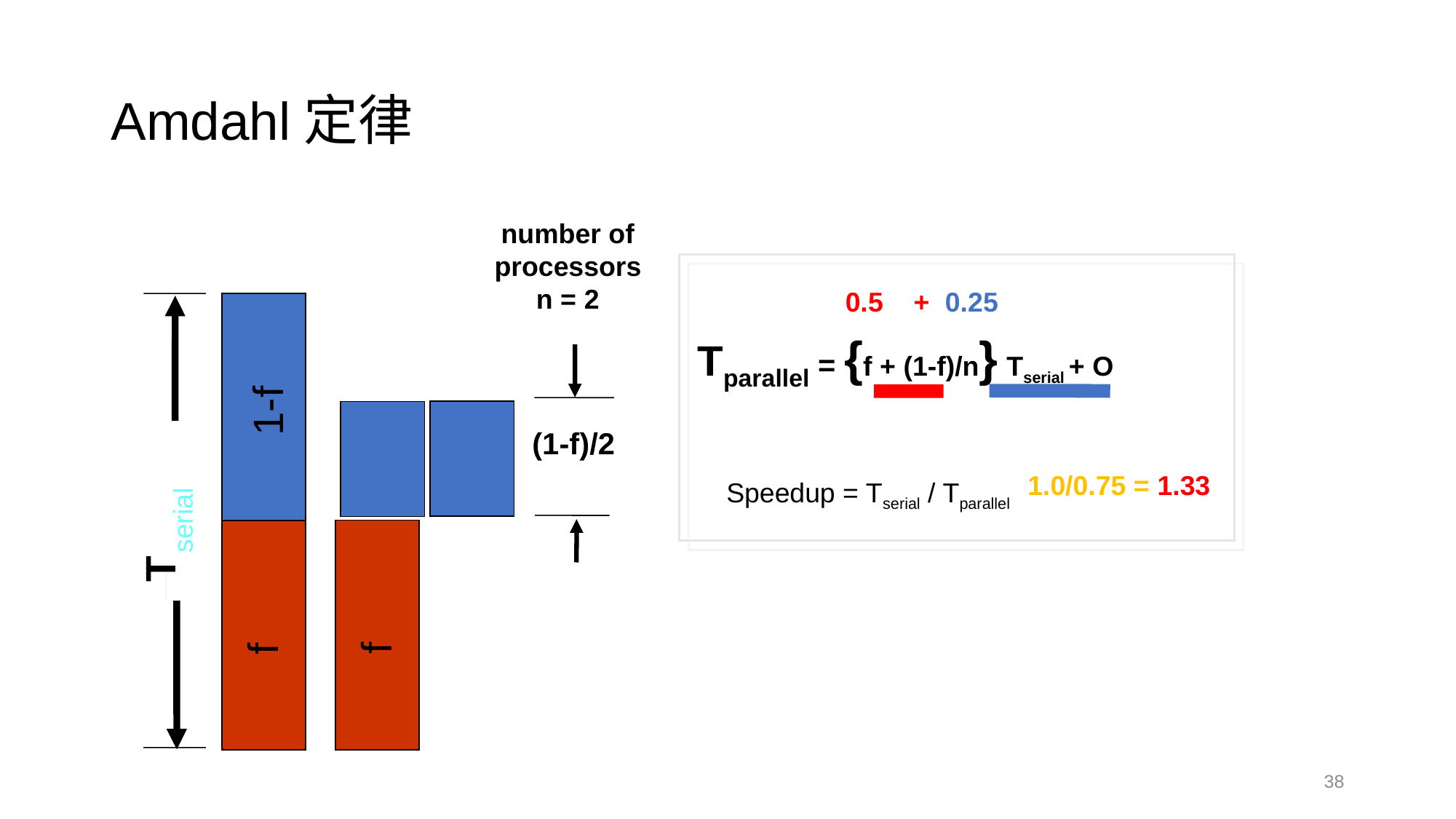

# Amdahl定律
number of processors
n = 2

T
serial

1-f

(1-f)/2

f

f

Tparallel = {f + (1-f)/n} Tserial + O

Speedup = Tserial / Tparallel
0.5    +  0.25
1.0/0.75 = 1.33
38